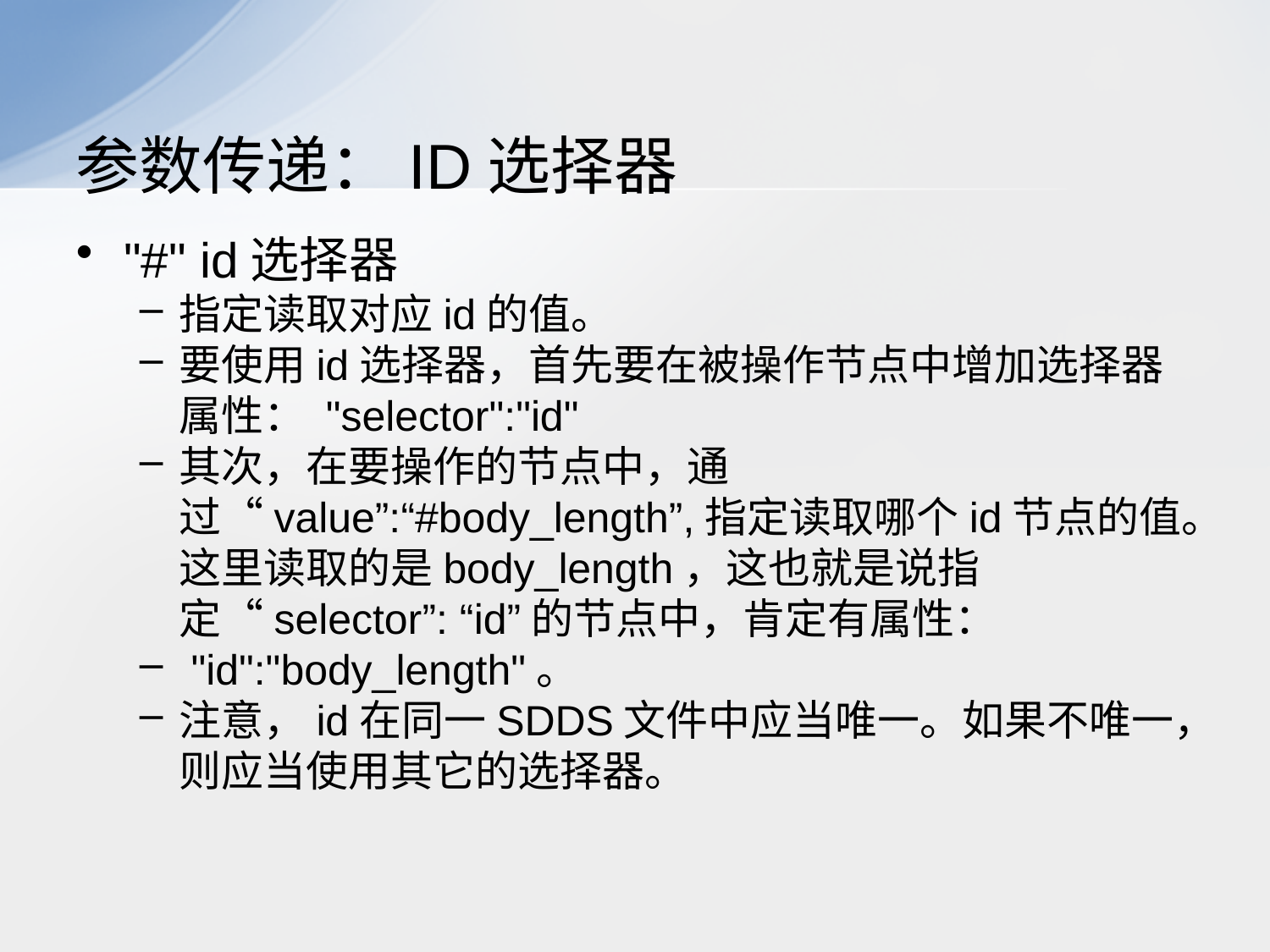

# 参数传递：ID选择器
"#" id选择器
指定读取对应id的值。
要使用id选择器，首先要在被操作节点中增加选择器属性： "selector":"id"
其次，在要操作的节点中，通过“value”:“#body_length”,指定读取哪个id节点的值。这里读取的是body_length，这也就是说指定“selector”: “id”的节点中，肯定有属性：
 "id":"body_length"。
注意，id在同一SDDS文件中应当唯一。如果不唯一，则应当使用其它的选择器。